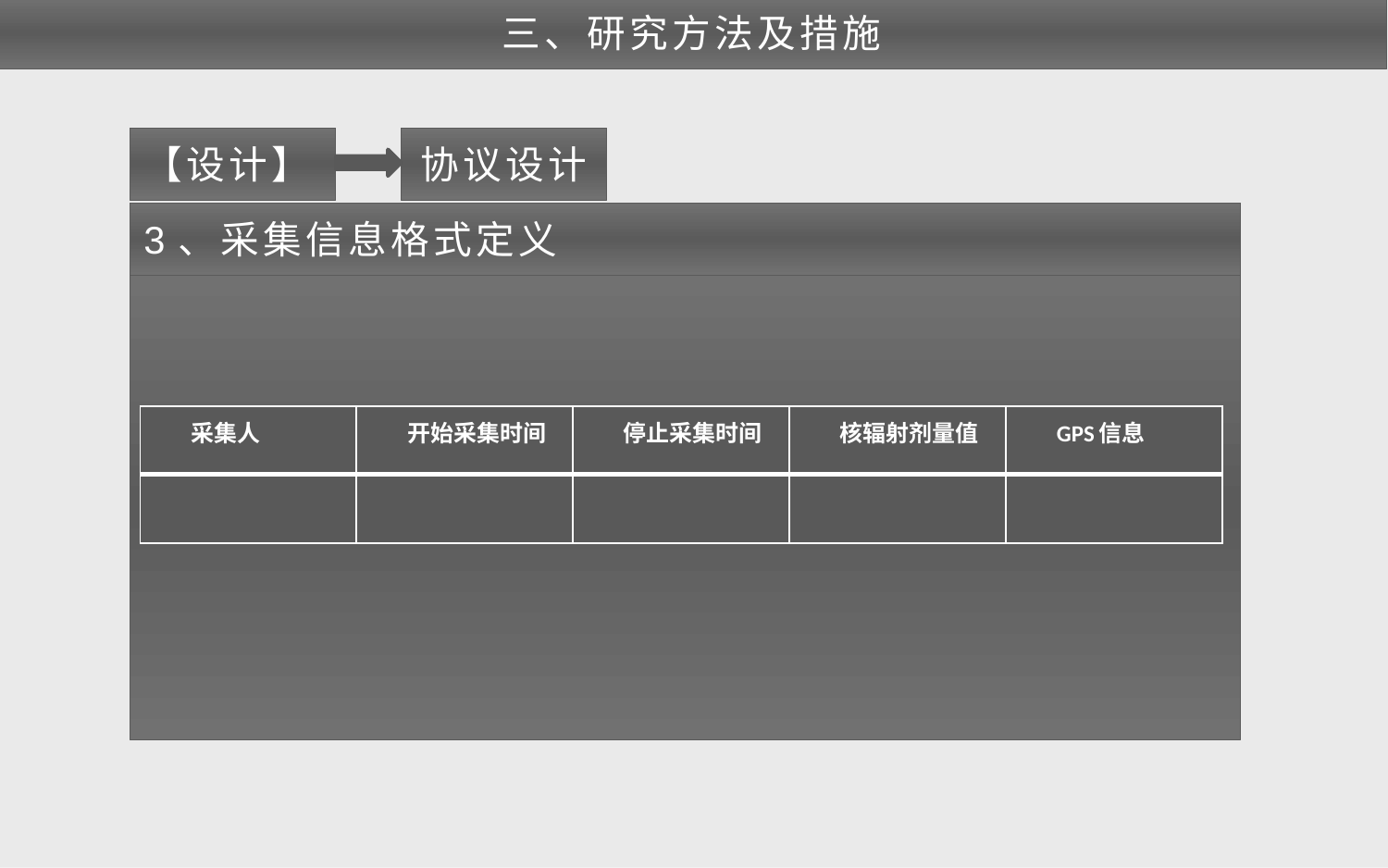

三、研究方法及措施
【设计】
协议设计

3、采集信息格式定义

| 采集人 | 开始采集时间 | 停止采集时间 | 核辐射剂量值 | GPS信息 |
| --- | --- | --- | --- | --- |
|  |  |  |  |  |